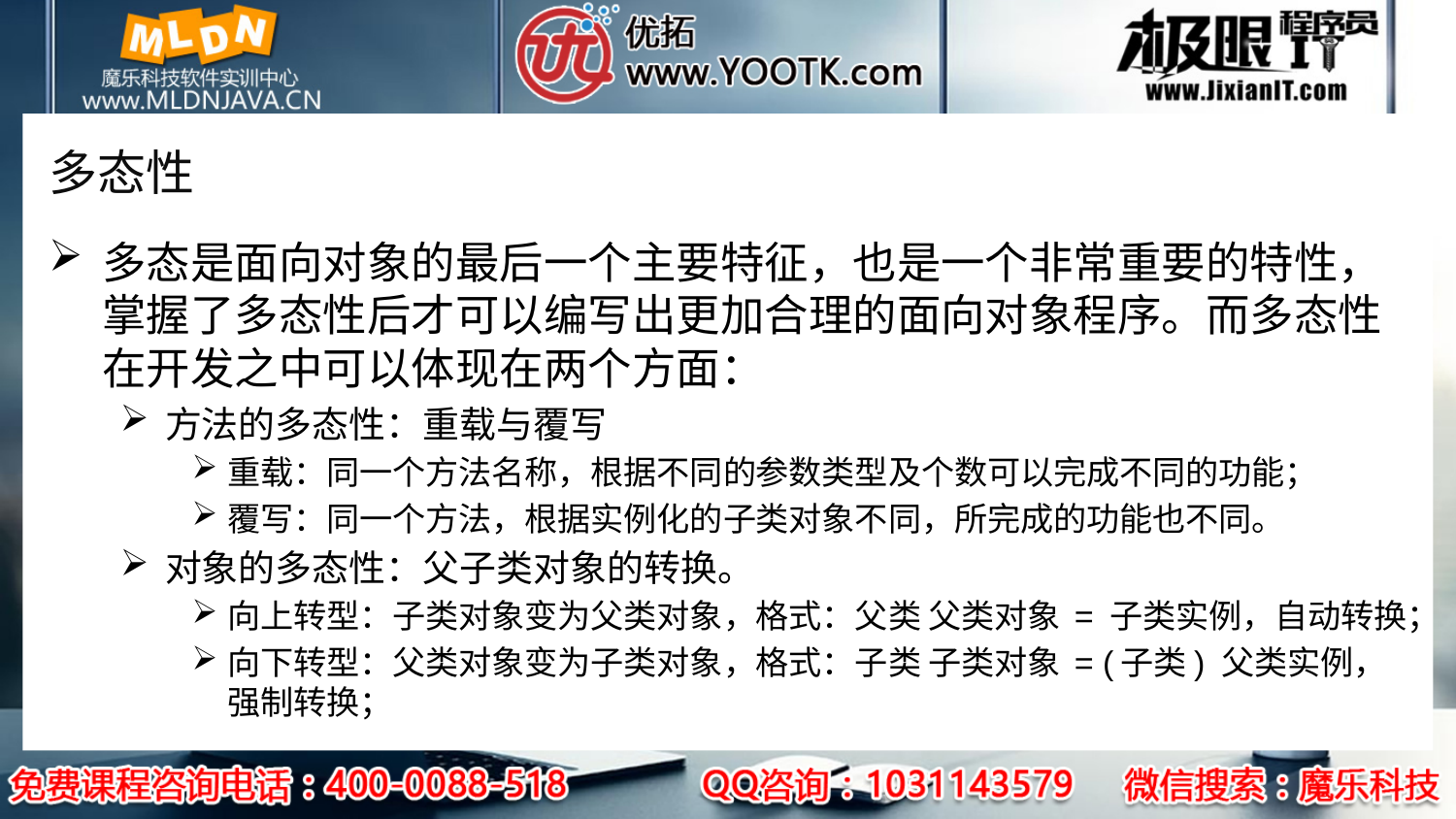

# 多态性
多态是面向对象的最后一个主要特征，也是一个非常重要的特性，掌握了多态性后才可以编写出更加合理的面向对象程序。而多态性在开发之中可以体现在两个方面：
方法的多态性：重载与覆写
重载：同一个方法名称，根据不同的参数类型及个数可以完成不同的功能；
覆写：同一个方法，根据实例化的子类对象不同，所完成的功能也不同。
对象的多态性：父子类对象的转换。
向上转型：子类对象变为父类对象，格式：父类 父类对象 = 子类实例，自动转换；
向下转型：父类对象变为子类对象，格式：子类 子类对象 = (子类) 父类实例，强制转换；